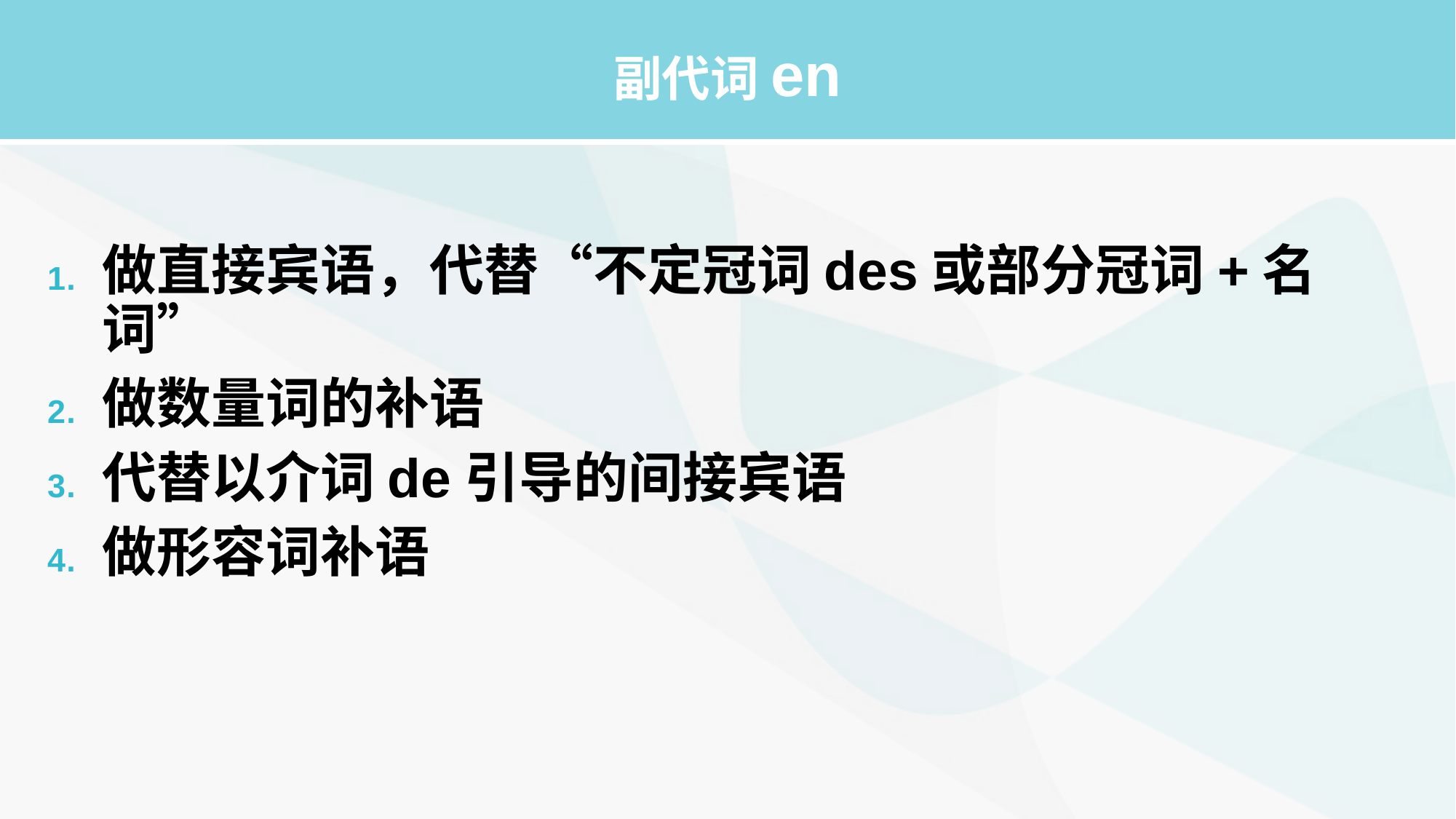

# 副代词en

做直接宾语，代替“不定冠词des或部分冠词+名词”
做数量词的补语
代替以介词de引导的间接宾语
做形容词补语